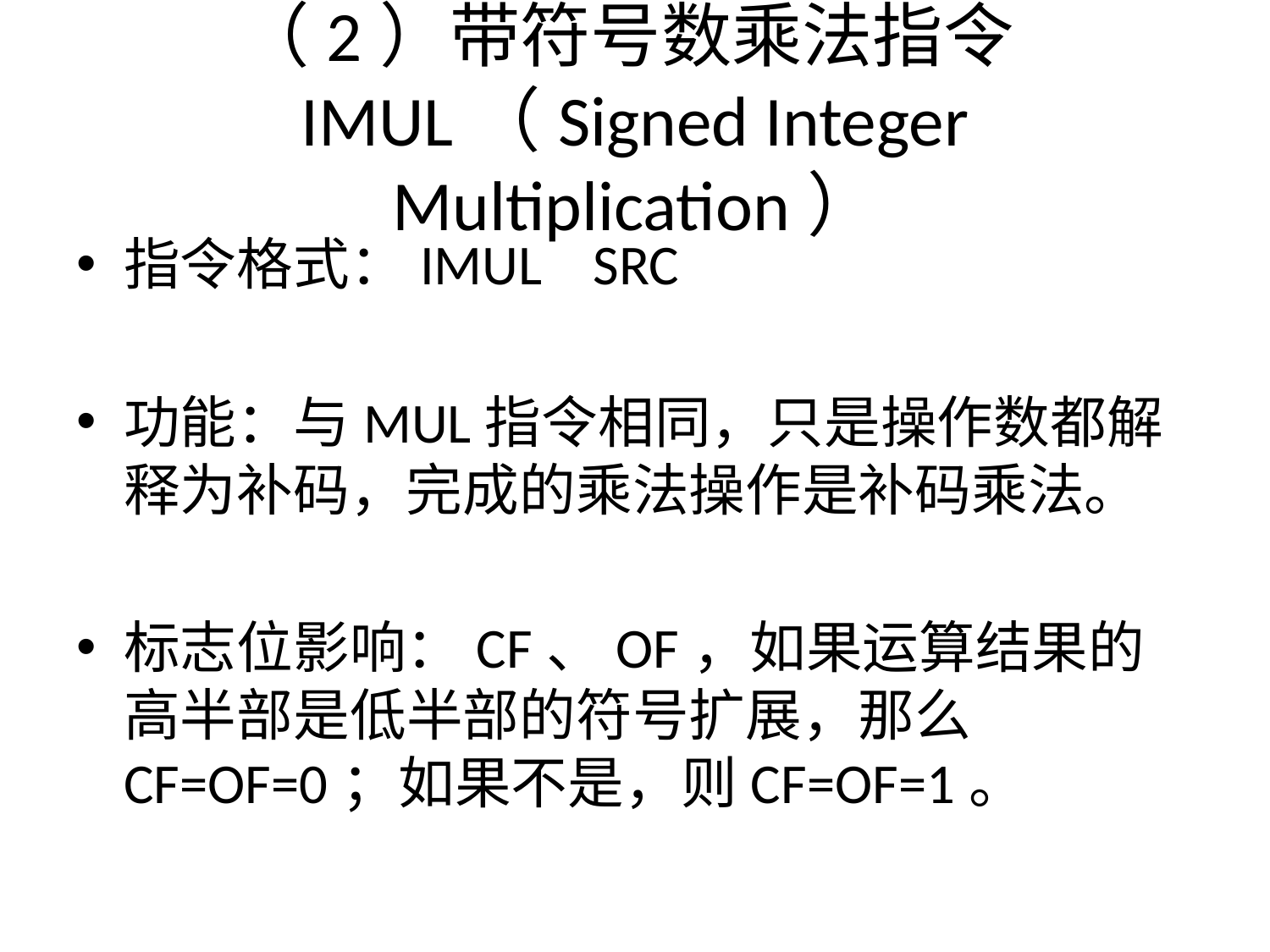

# （2）带符号数乘法指令IMUL（Signed Integer Multiplication）
指令格式：IMUL    SRC

功能：与MUL指令相同，只是操作数都解释为补码，完成的乘法操作是补码乘法。

标志位影响：CF、OF，如果运算结果的高半部是低半部的符号扩展，那么CF=OF=0；如果不是，则CF=OF=1。